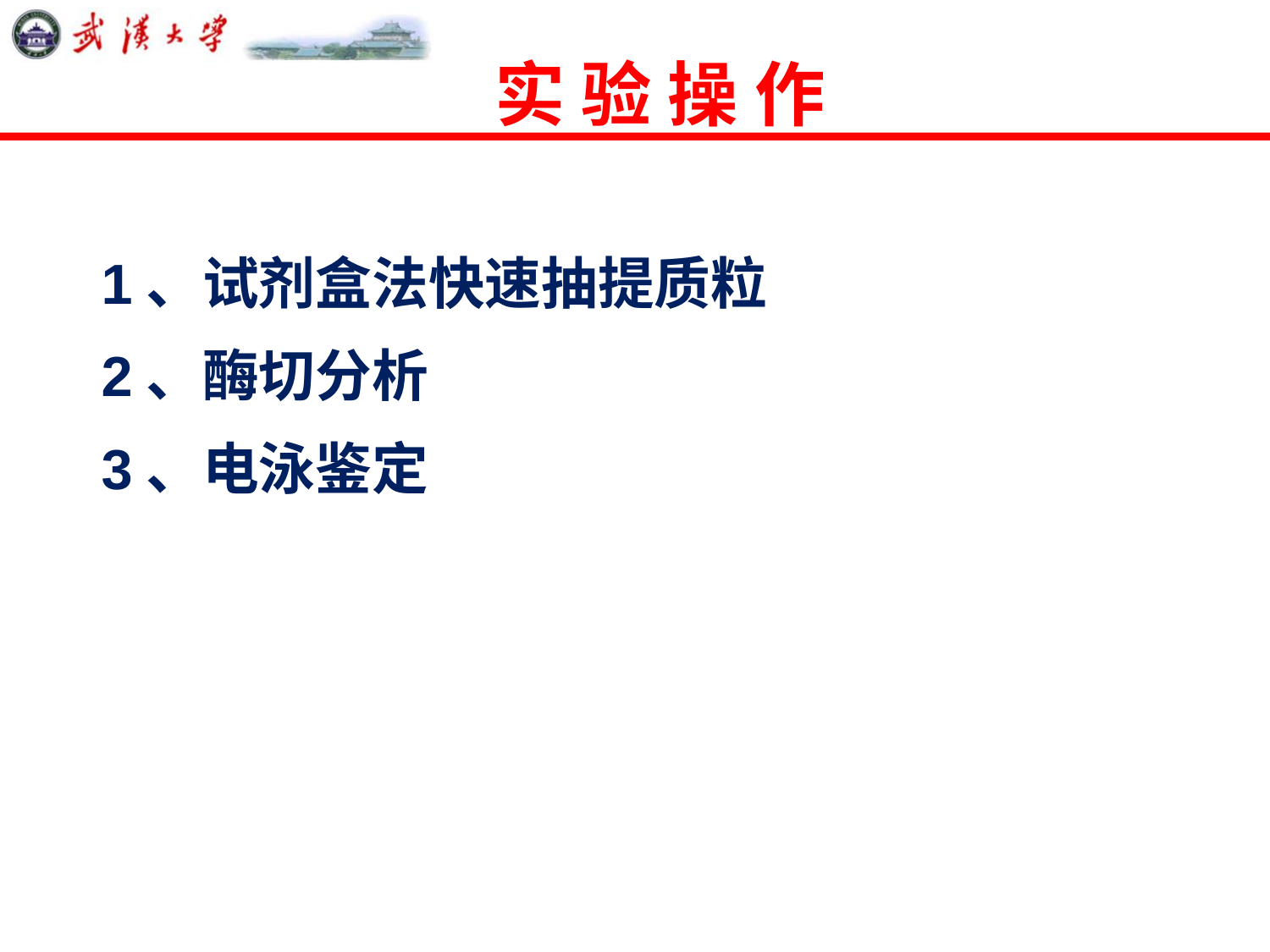

# 实 验 操 作
1、试剂盒法快速抽提质粒
2、酶切分析
3、电泳鉴定